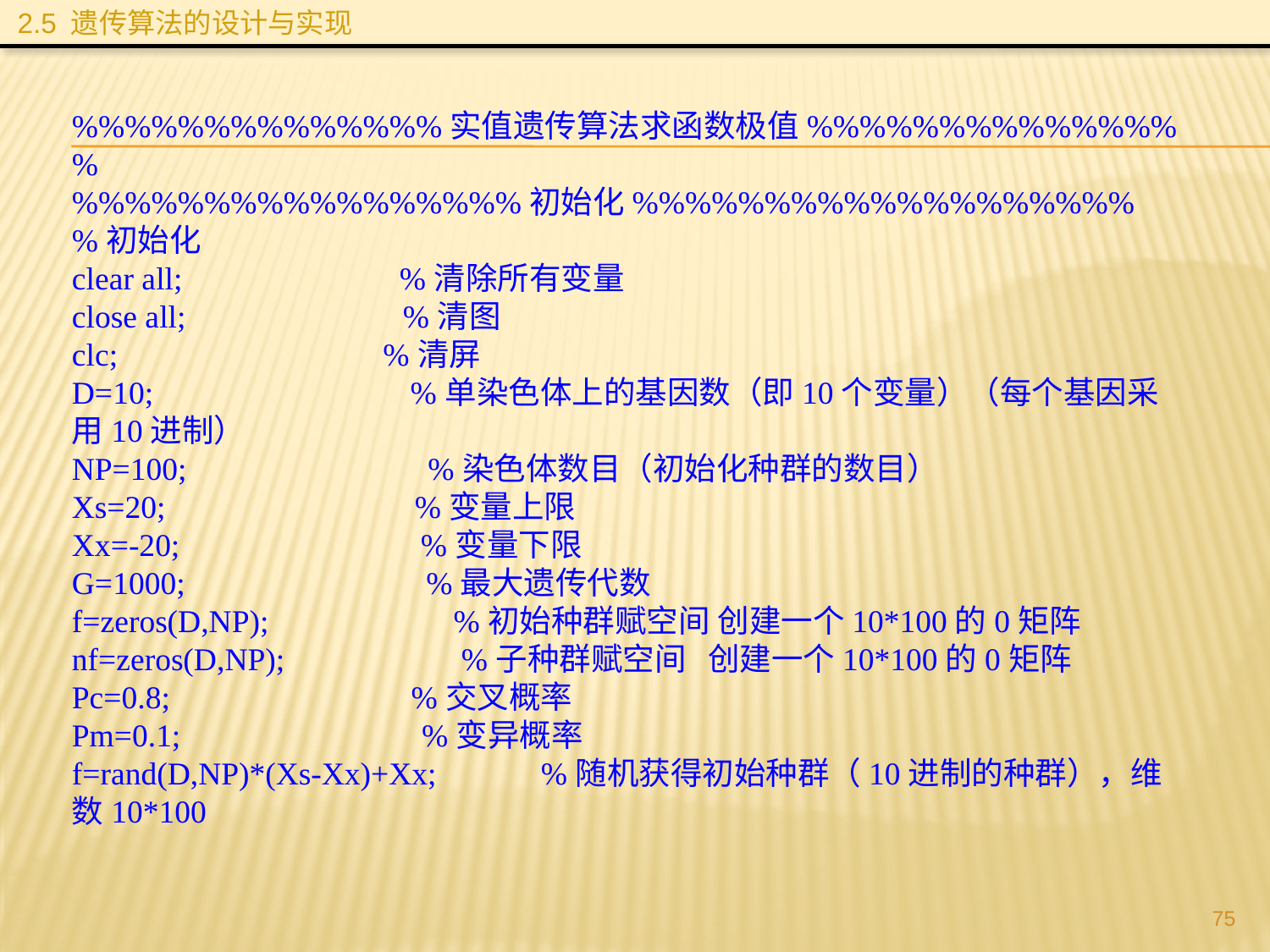

2.5 遗传算法的设计与实现

%%%%%%%%%%%%%%实值遗传算法求函数极值%%%%%%%%%%%%%%%
%%%%%%%%%%%%%%%%%初始化%%%%%%%%%%%%%%%%%%%
%初始化
clear all;                           %清除所有变量
close all;                           %清图
clc;                                 %清屏
D=10;                                %单染色体上的基因数（即10个变量）（每个基因采用10进制）
NP=100;                              %染色体数目（初始化种群的数目）
Xs=20;                               %变量上限
Xx=-20;                              %变量下限
G=1000;                              %最大遗传代数
f=zeros(D,NP);                       %初始种群赋空间 创建一个10*100的0矩阵
nf=zeros(D,NP);                      %子种群赋空间   创建一个10*100的0矩阵
Pc=0.8;                              %交叉概率
Pm=0.1;                              %变异概率
f=rand(D,NP)*(Xs-Xx)+Xx;             %随机获得初始种群（10进制的种群），维数10*100
75